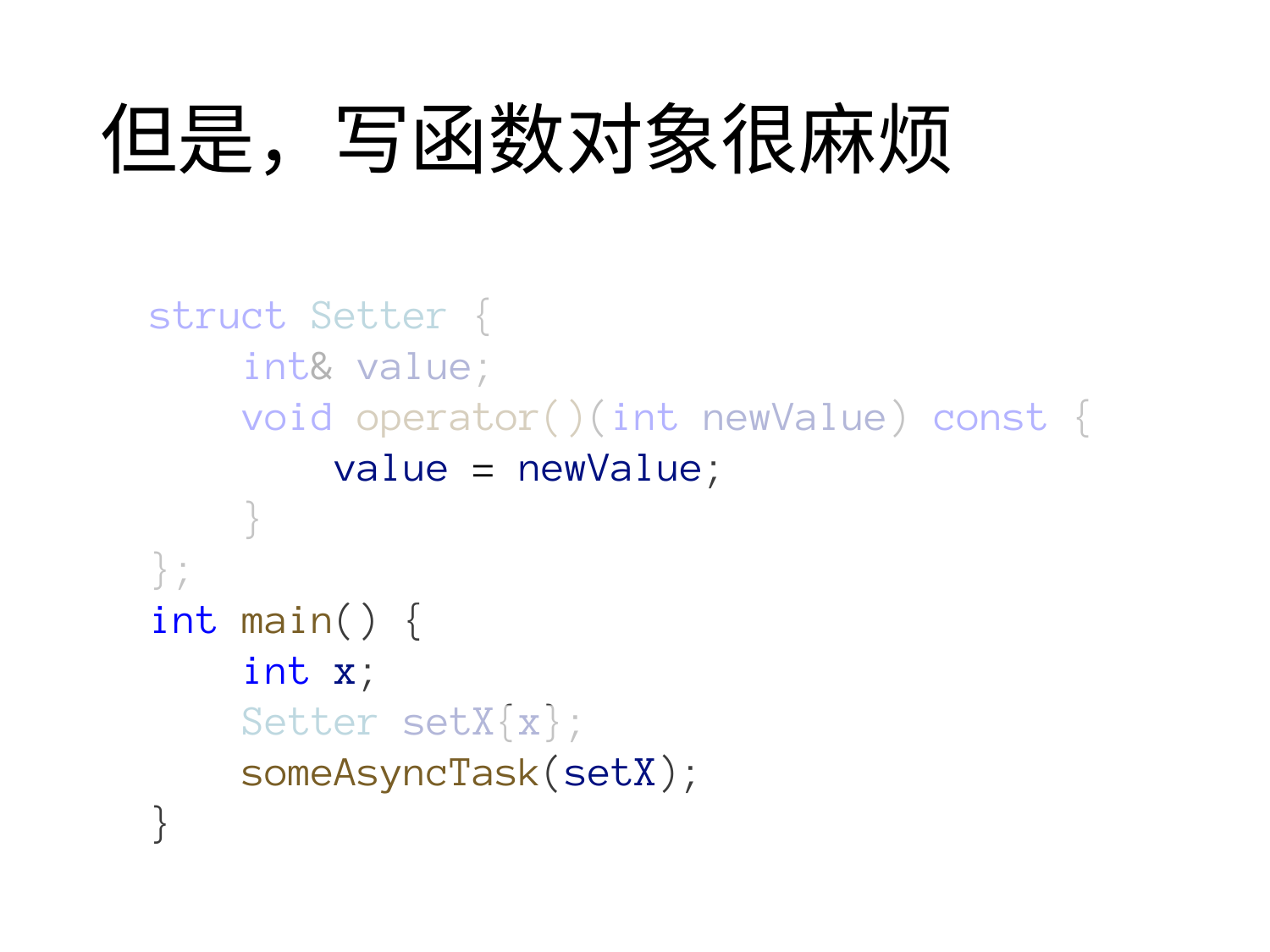

# 但是，写函数对象很麻烦
struct Setter {
    int& value;
    void operator()(int newValue) const {
        value = newValue;
    }
};
int main() {
    int x;
    Setter setX{x};
    someAsyncTask(setX);
}